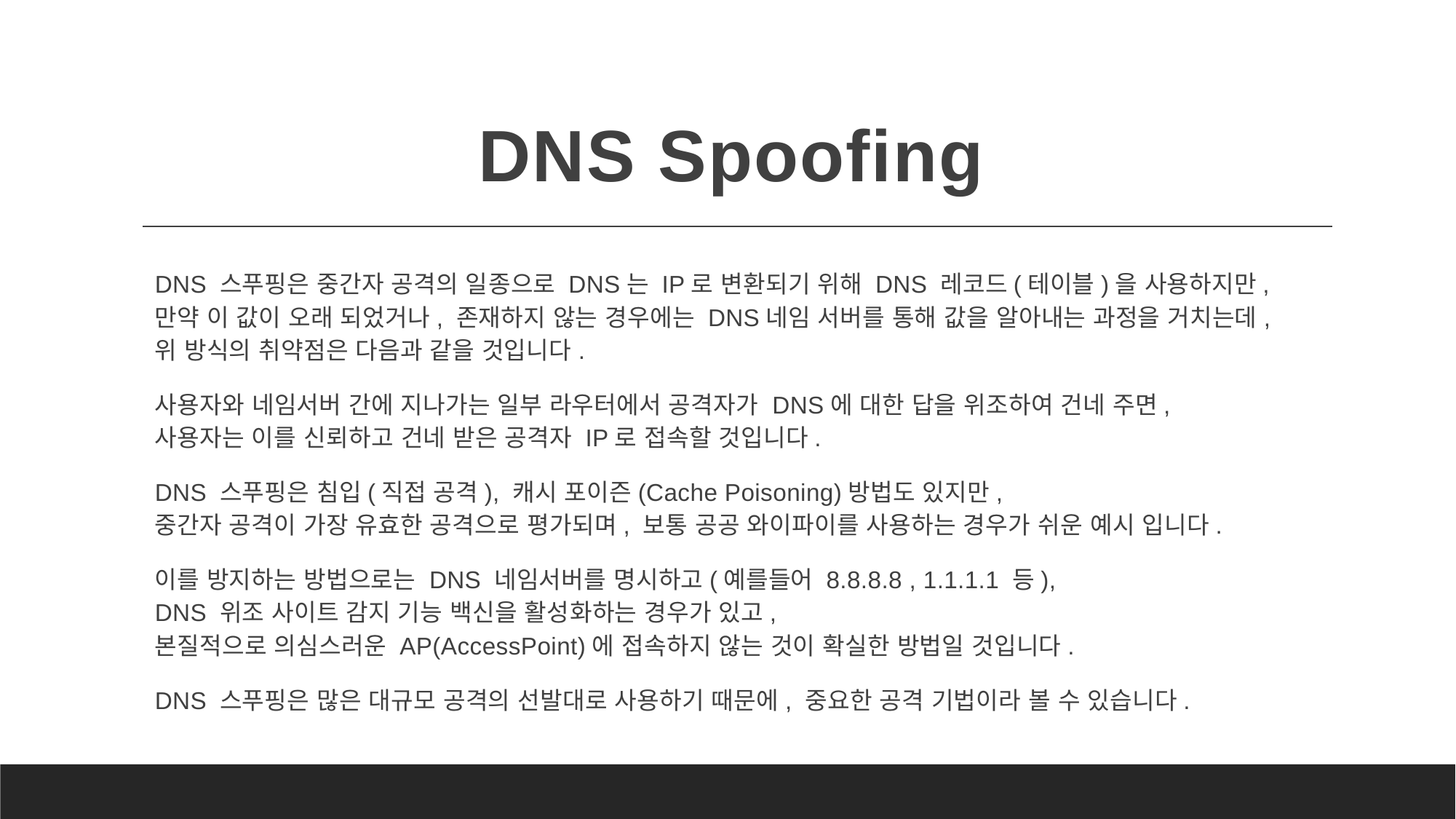

# DNS Spoofing
DNS 스푸핑은 중간자 공격의 일종으로 DNS는 IP로 변환되기 위해 DNS 레코드(테이블)을 사용하지만,
만약 이 값이 오래 되었거나, 존재하지 않는 경우에는 DNS네임 서버를 통해 값을 알아내는 과정을 거치는데,
위 방식의 취약점은 다음과 같을 것입니다.
사용자와 네임서버 간에 지나가는 일부 라우터에서 공격자가 DNS에 대한 답을 위조하여 건네 주면,
사용자는 이를 신뢰하고 건네 받은 공격자 IP로 접속할 것입니다.
DNS 스푸핑은 침입(직접 공격), 캐시 포이즌(Cache Poisoning)방법도 있지만,
중간자 공격이 가장 유효한 공격으로 평가되며, 보통 공공 와이파이를 사용하는 경우가 쉬운 예시 입니다.
이를 방지하는 방법으로는 DNS 네임서버를 명시하고(예를들어 8.8.8.8 , 1.1.1.1 등),
DNS 위조 사이트 감지 기능 백신을 활성화하는 경우가 있고,
본질적으로 의심스러운 AP(AccessPoint)에 접속하지 않는 것이 확실한 방법일 것입니다.
DNS 스푸핑은 많은 대규모 공격의 선발대로 사용하기 때문에, 중요한 공격 기법이라 볼 수 있습니다.